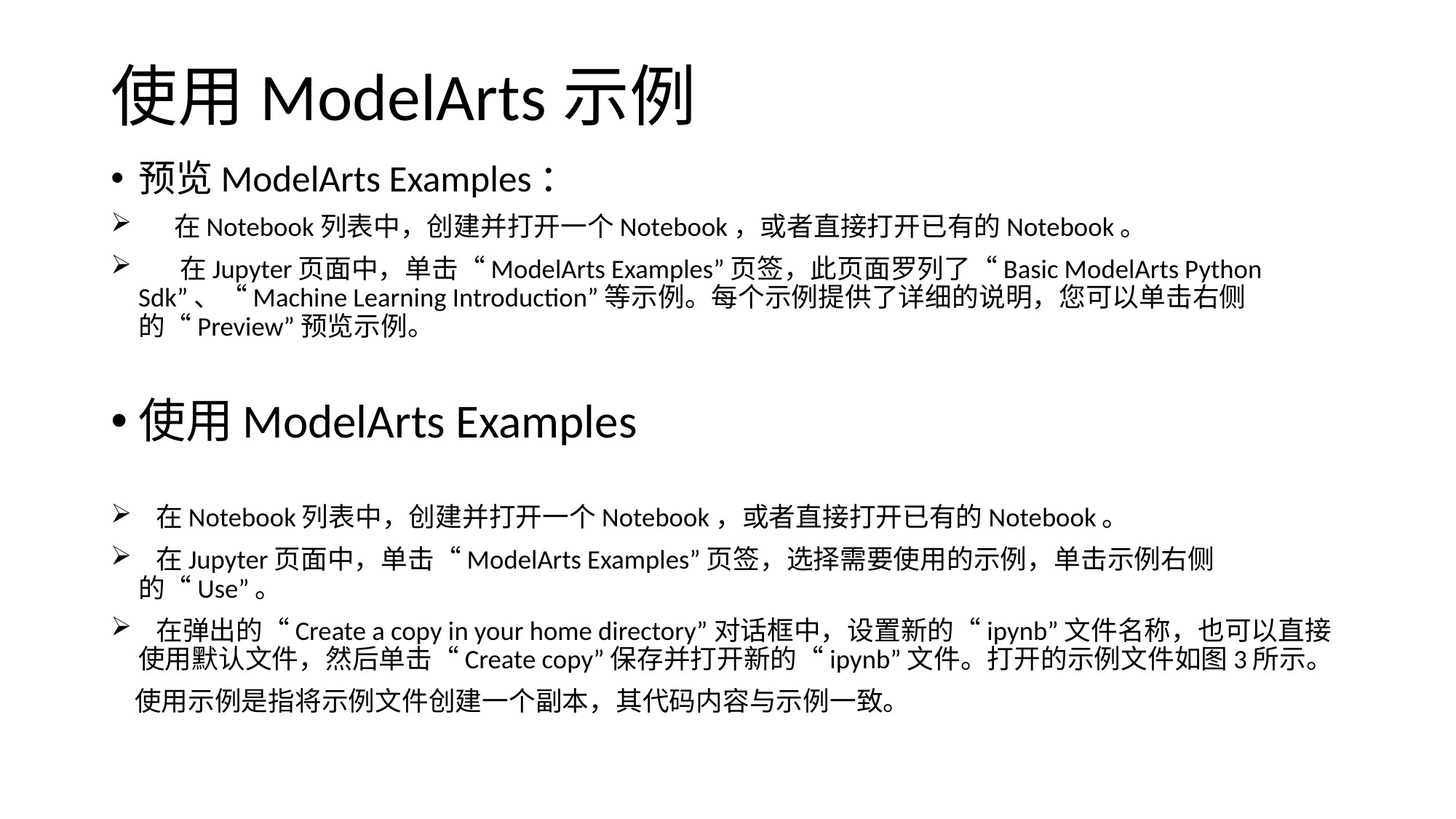

# 使用ModelArts示例
预览ModelArts Examples：
     在Notebook列表中，创建并打开一个Notebook，或者直接打开已有的Notebook。
      在Jupyter页面中，单击“ModelArts Examples”页签，此页面罗列了“Basic ModelArts Python Sdk”、“Machine Learning Introduction”等示例。每个示例提供了详细的说明，您可以单击右侧的“Preview”预览示例。

使用ModelArts Examples

  在Notebook列表中，创建并打开一个Notebook，或者直接打开已有的Notebook。
  在Jupyter页面中，单击“ModelArts Examples”页签，选择需要使用的示例，单击示例右侧的“Use”。
  在弹出的“Create a copy in your home directory”对话框中，设置新的“ipynb”文件名称，也可以直接使用默认文件，然后单击“Create copy”保存并打开新的“ipynb”文件。打开的示例文件如图3所示。
   使用示例是指将示例文件创建一个副本，其代码内容与示例一致。